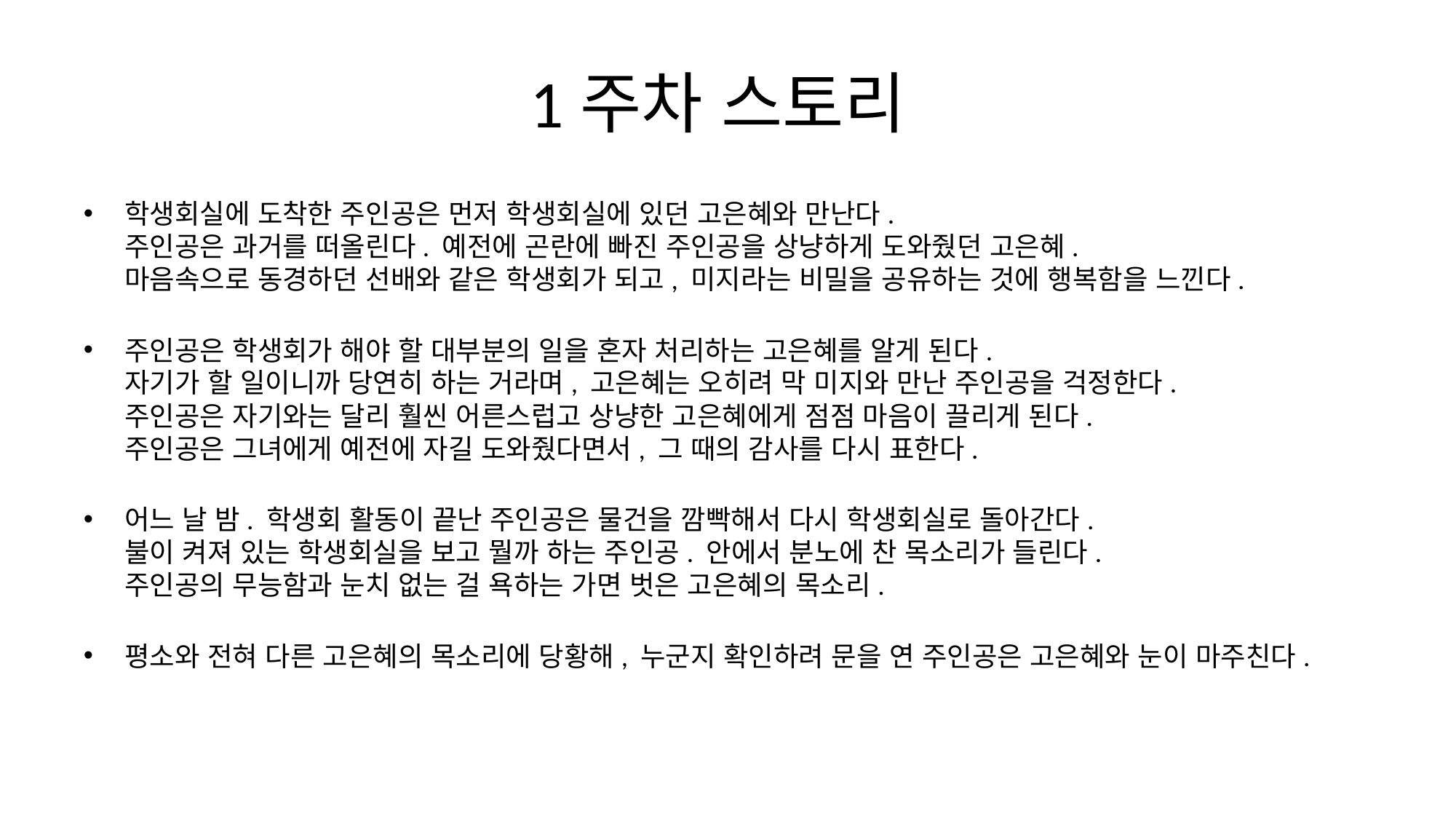

# 1주차 스토리
학생회실에 도착한 주인공은 먼저 학생회실에 있던 고은혜와 만난다.
주인공은 과거를 떠올린다. 예전에 곤란에 빠진 주인공을 상냥하게 도와줬던 고은혜.
마음속으로 동경하던 선배와 같은 학생회가 되고, 미지라는 비밀을 공유하는 것에 행복함을 느낀다.
주인공은 학생회가 해야 할 대부분의 일을 혼자 처리하는 고은혜를 알게 된다.
자기가 할 일이니까 당연히 하는 거라며, 고은혜는 오히려 막 미지와 만난 주인공을 걱정한다.
주인공은 자기와는 달리 훨씬 어른스럽고 상냥한 고은혜에게 점점 마음이 끌리게 된다.
주인공은 그녀에게 예전에 자길 도와줬다면서, 그 때의 감사를 다시 표한다.
어느 날 밤. 학생회 활동이 끝난 주인공은 물건을 깜빡해서 다시 학생회실로 돌아간다.
불이 켜져 있는 학생회실을 보고 뭘까 하는 주인공. 안에서 분노에 찬 목소리가 들린다.
주인공의 무능함과 눈치 없는 걸 욕하는 가면 벗은 고은혜의 목소리.
평소와 전혀 다른 고은혜의 목소리에 당황해, 누군지 확인하려 문을 연 주인공은 고은혜와 눈이 마주친다.